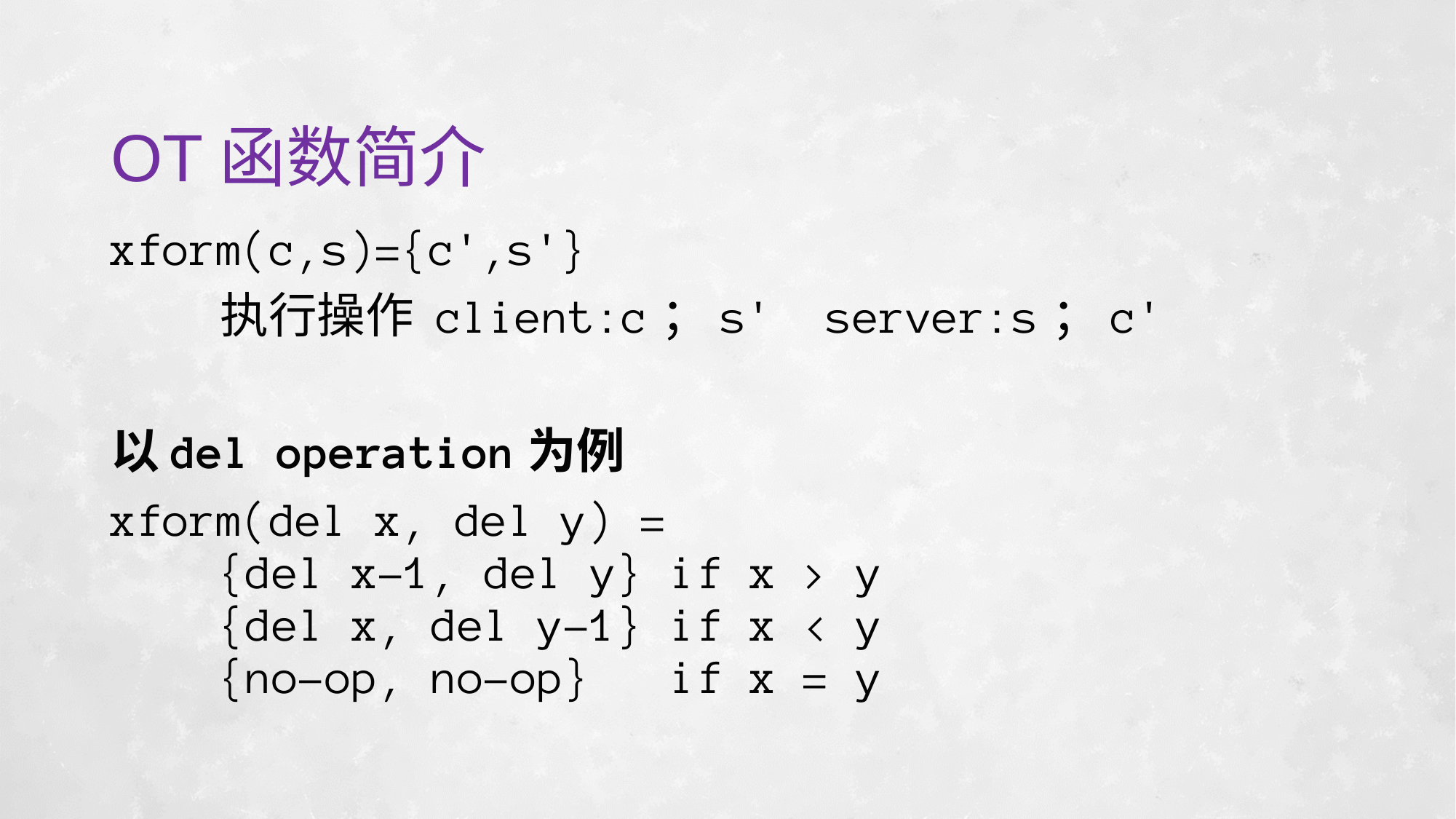

# OT函数简介
xform(c,s)={c',s'}
	执行操作 client:c；s'  server:s；c'

以del operation为例
xform(del x, del y) =
	{del x-1, del y} if x > y
	{del x, del y-1} if x < y
	{no-op, no-op}   if x = y